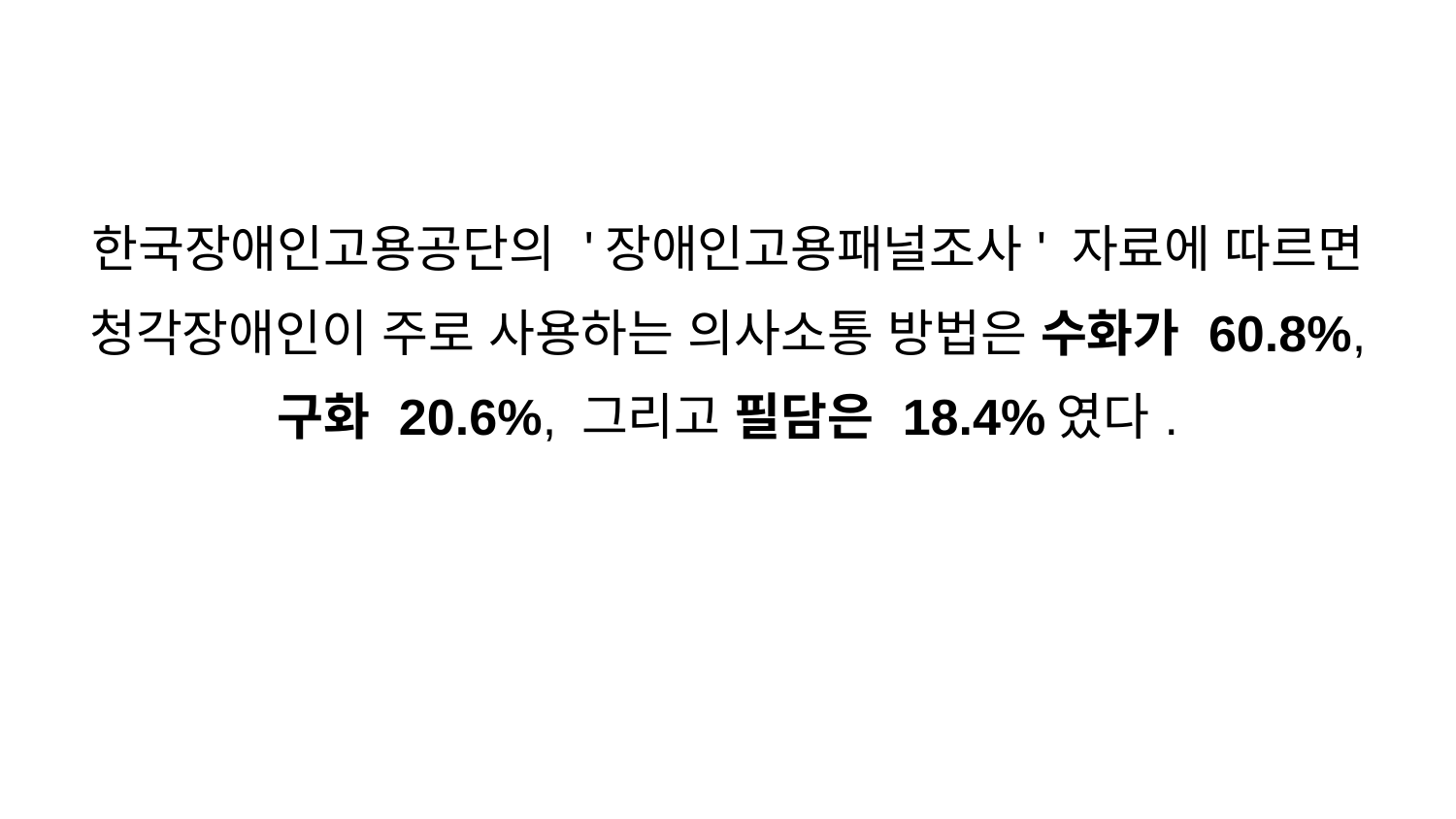

#
한국장애인고용공단의 '장애인고용패널조사' 자료에 따르면 청각장애인이 주로 사용하는 의사소통 방법은 수화가 60.8%, 구화 20.6%, 그리고 필담은 18.4%였다.